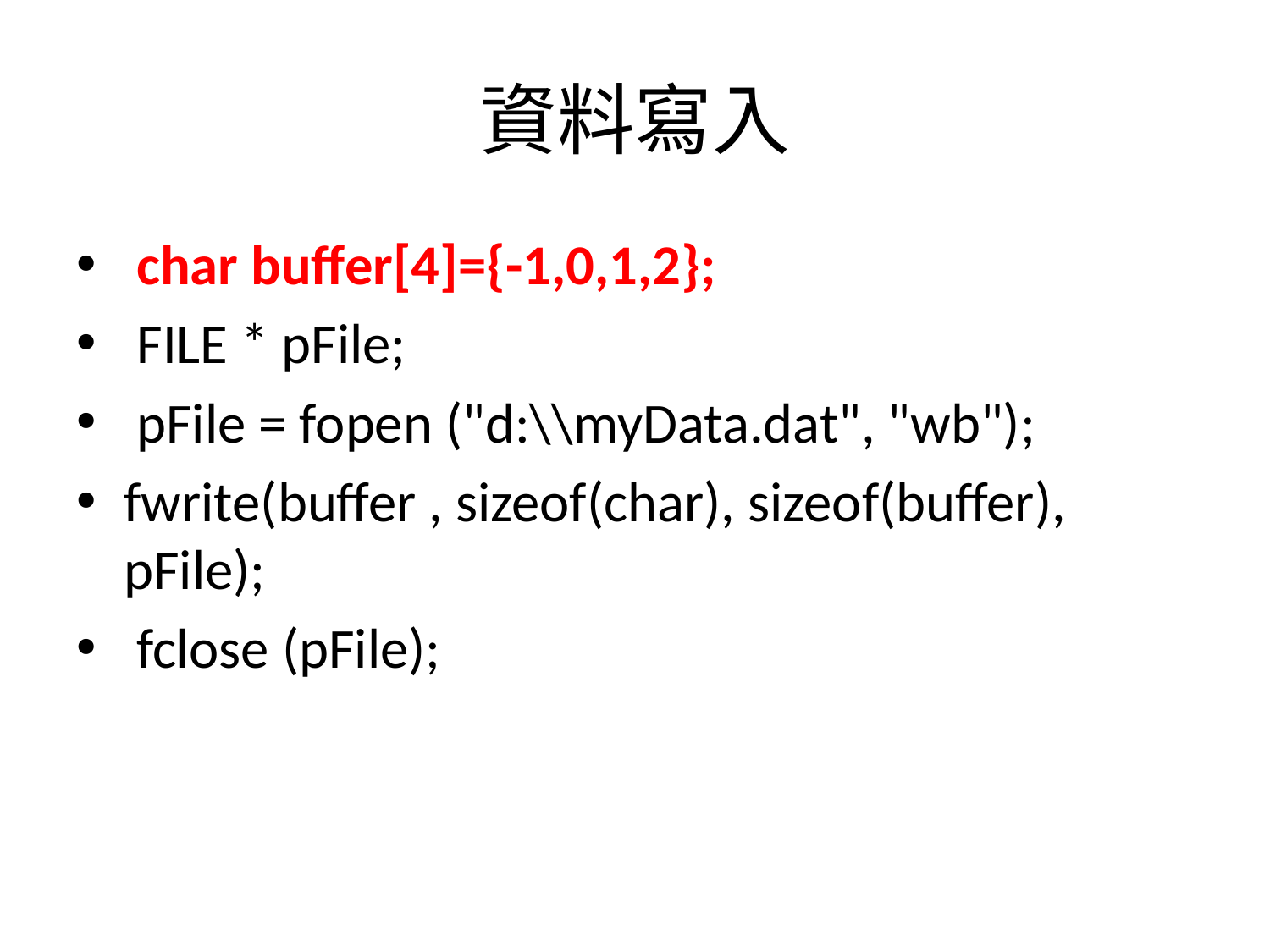

# 資料寫入
 char buffer[4]={-1,0,1,2};
 FILE * pFile;
 pFile = fopen ("d:\\myData.dat", "wb");
fwrite(buffer , sizeof(char), sizeof(buffer), pFile);
 fclose (pFile);